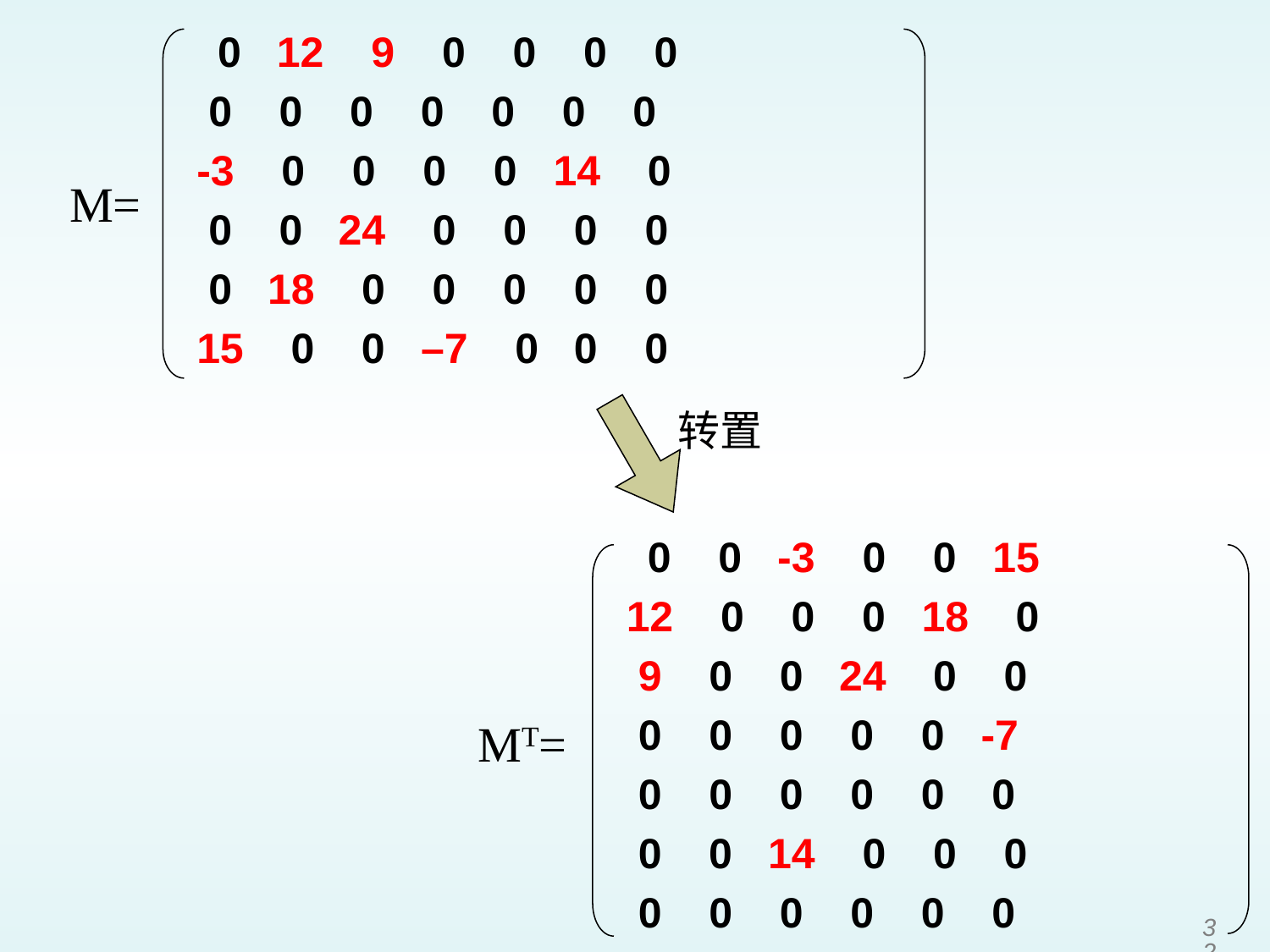

0   12    9    0    0    0    0
 0    0    0    0    0    0    0
-3    0    0    0    0   14    0
 0    0   24    0    0    0    0
 0   18    0    0    0    0    0
15    0    0   –7    0   0    0

M=
转置

 0    0   -3    0    0   15
12    0    0    0   18    0
 9    0    0   24    0    0
 0    0    0    0    0   -7
 0    0    0    0    0    0
 0    0   14    0    0    0
 0    0    0    0    0    0

MT=
32